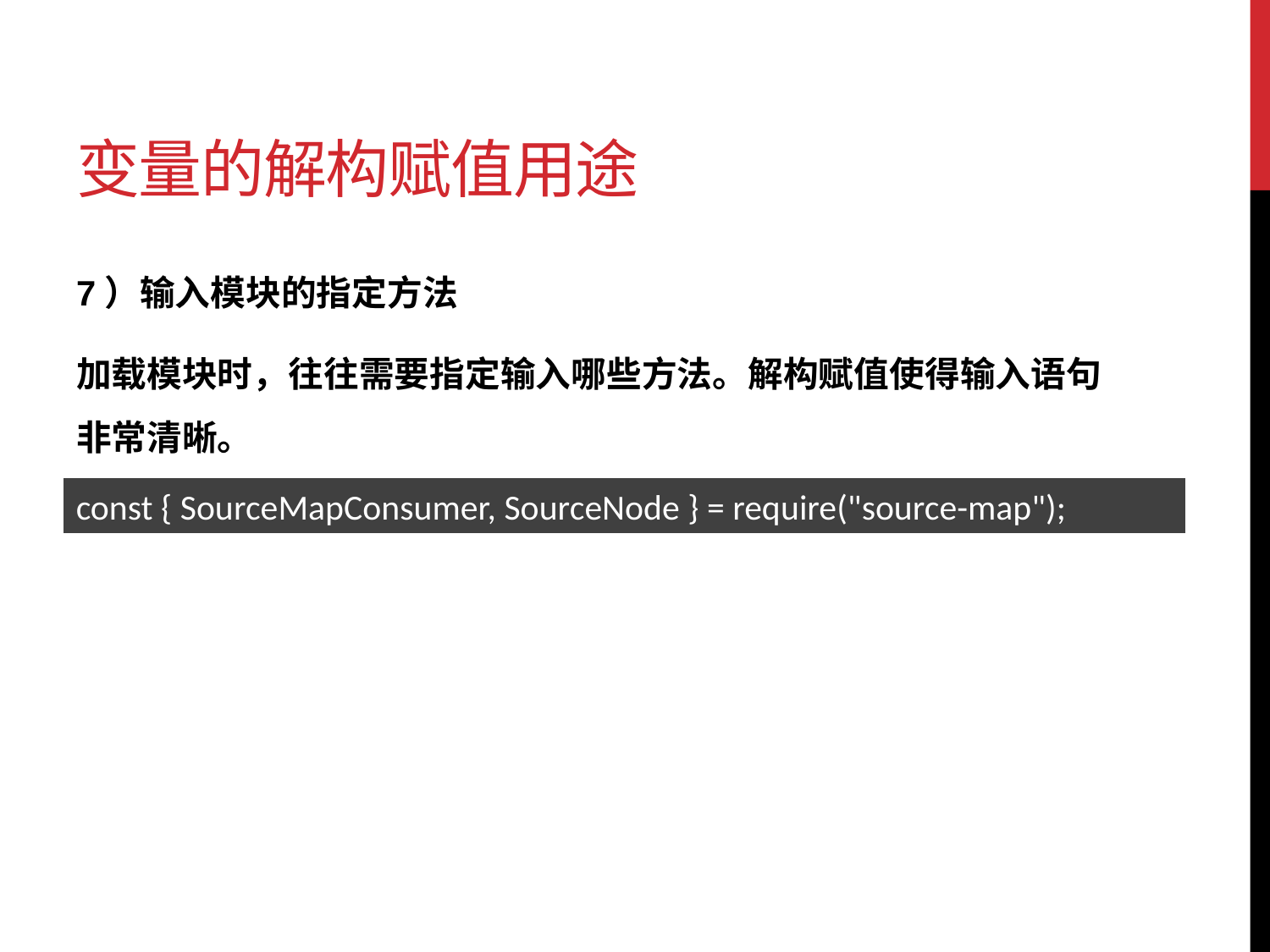

# 变量的解构赋值用途
7）输入模块的指定方法
加载模块时，往往需要指定输入哪些方法。解构赋值使得输入语句非常清晰。

const { SourceMapConsumer, SourceNode } = require("source-map");